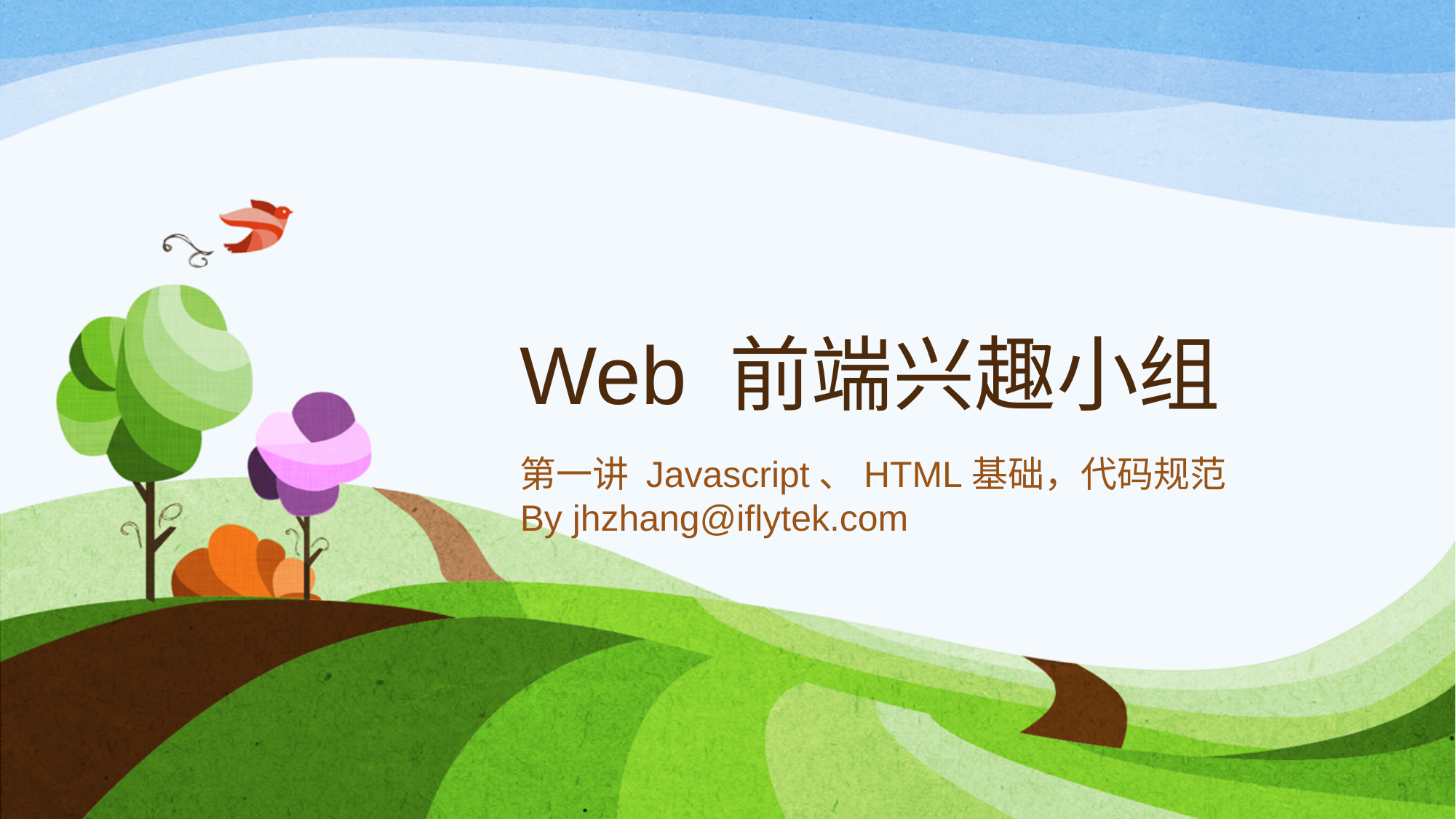

# Web 前端兴趣小组
第一讲 Javascript、HTML基础，代码规范
By jhzhang@iflytek.com